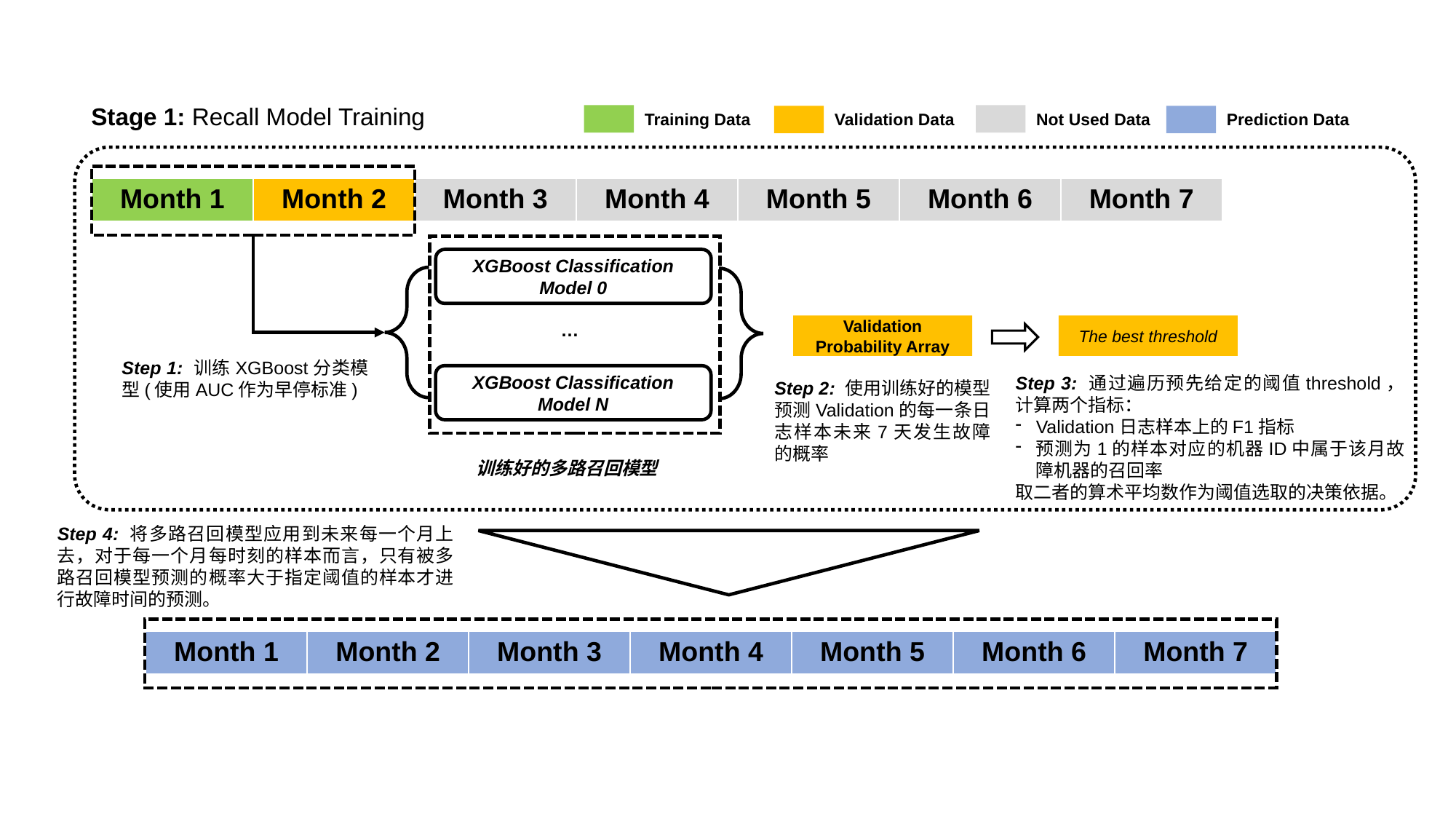

Stage 1: Recall Model Training
Training Data
Validation Data
Not Used Data
Prediction Data

| Month 1 | Month 2 | Month 3 | Month 4 | Month 5 | Month 6 | Month 7 |
| --- | --- | --- | --- | --- | --- | --- |

XGBoost Classification Model 0

…
Validation Probability Array
The best threshold

Step 1: 训练XGBoost分类模型(使用AUC作为早停标准)
XGBoost Classification Model N
Step 3: 通过遍历预先给定的阈值threshold，计算两个指标：
Validation日志样本上的F1指标
预测为1的样本对应的机器ID中属于该月故障机器的召回率
取二者的算术平均数作为阈值选取的决策依据。
Step 2: 使用训练好的模型预测Validation的每一条日志样本未来7天发生故障的概率
训练好的多路召回模型
Step 4: 将多路召回模型应用到未来每一个月上去，对于每一个月每时刻的样本而言，只有被多路召回模型预测的概率大于指定阈值的样本才进行故障时间的预测。

| Month 1 | Month 2 | Month 3 | Month 4 | Month 5 | Month 6 | Month 7 |
| --- | --- | --- | --- | --- | --- | --- |